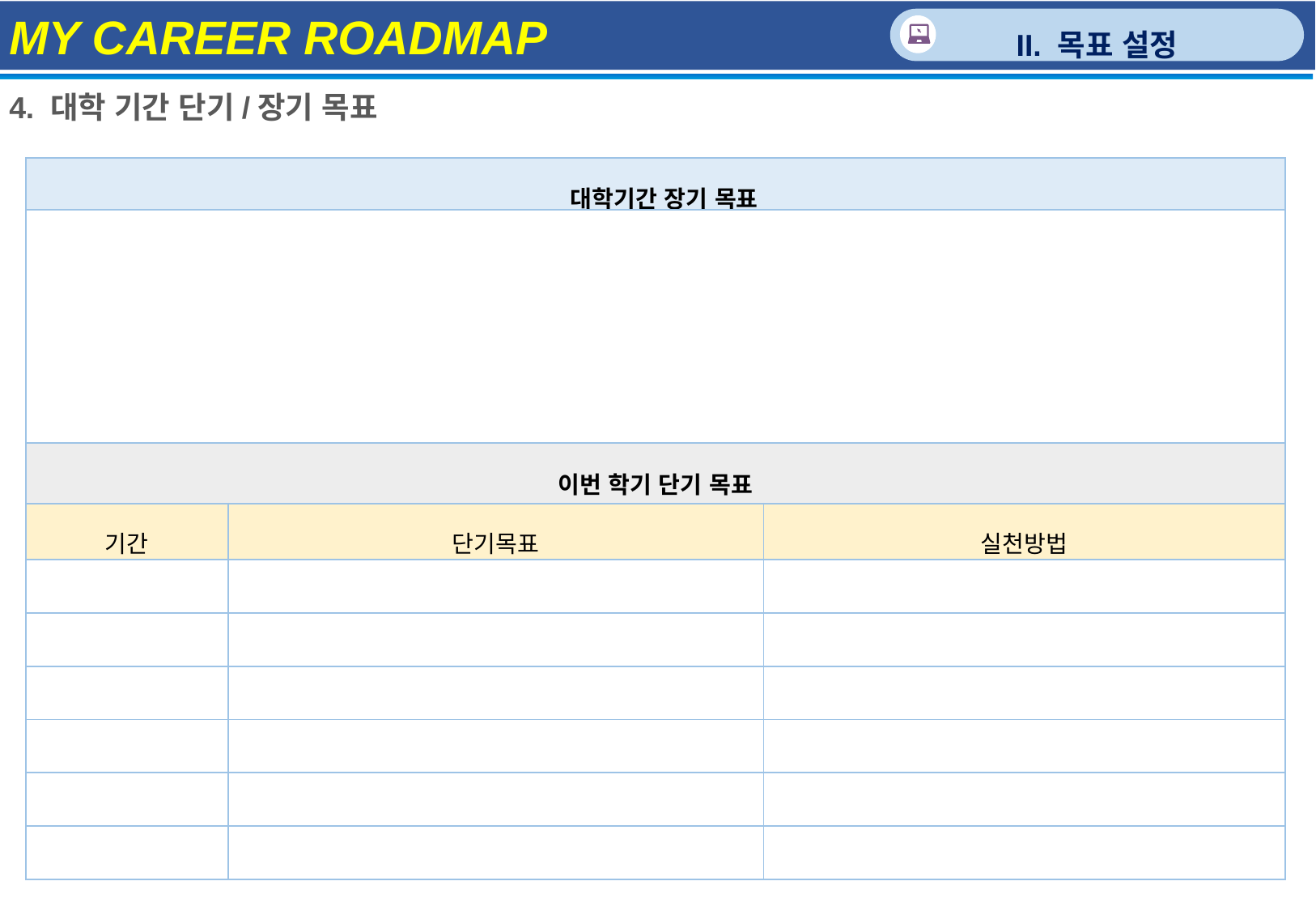

MY CAREER ROADMAP

II. 목표 설정

4. 대학 기간 단기/장기 목표
| 대학기간 장기 목표 |  |  |
| --- | --- | --- |
|  |  |  |
| 이번 학기 단기 목표 |  |  |
| 기간 | 단기목표 | 실천방법 |
|  |  |  |
|  |  |  |
|  |  |  |
|  |  |  |
|  |  |  |
|  |  |  |